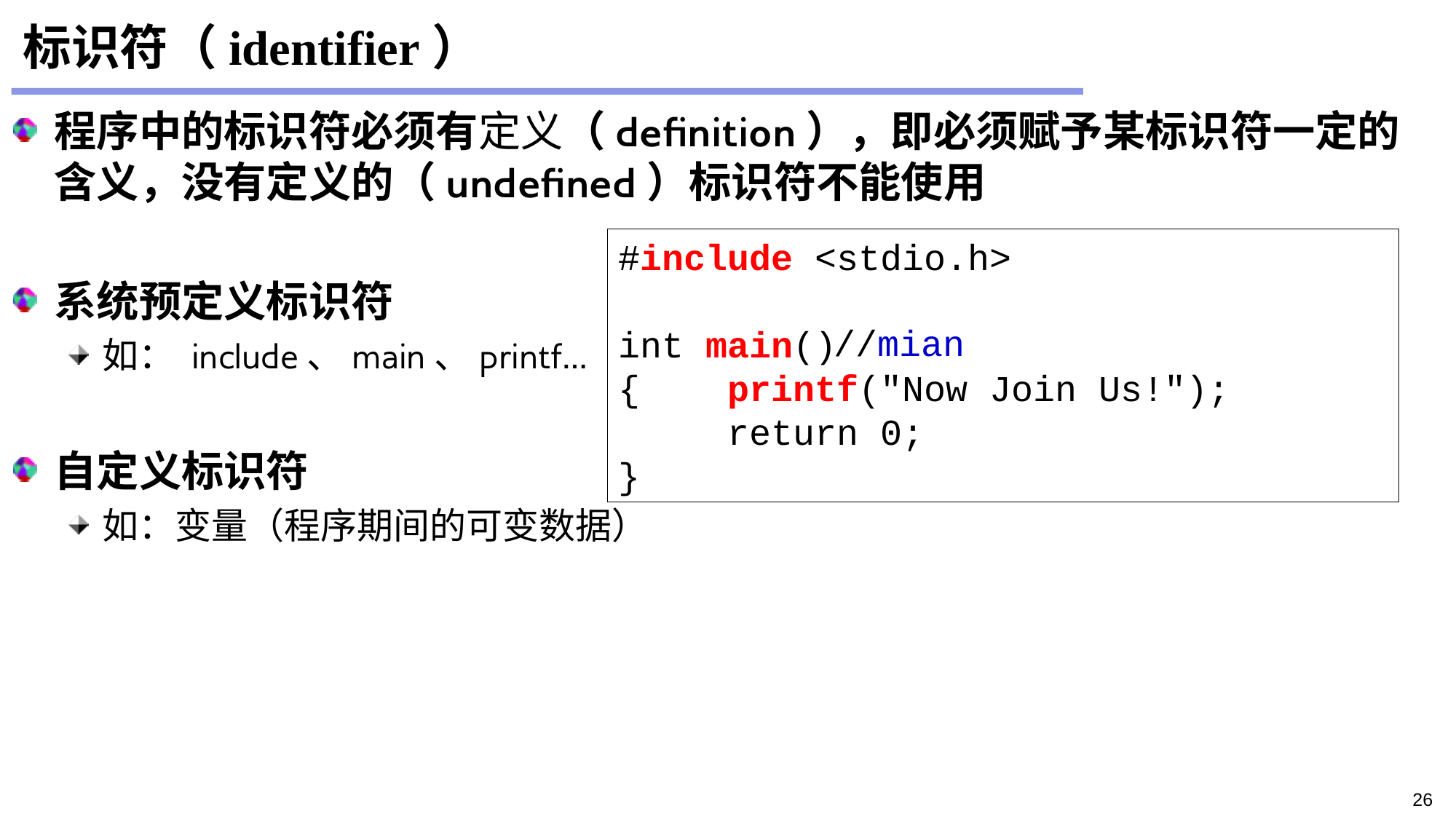

# 标识符（identifier）
程序中的标识符必须有定义（definition），即必须赋予某标识符一定的含义，没有定义的（undefined）标识符不能使用

系统预定义标识符
如： include、main、printf…

自定义标识符
如：变量（程序期间的可变数据）
#include <stdio.h>

int main()
{	printf("Now Join Us!");
	return 0;
}
//mian
26